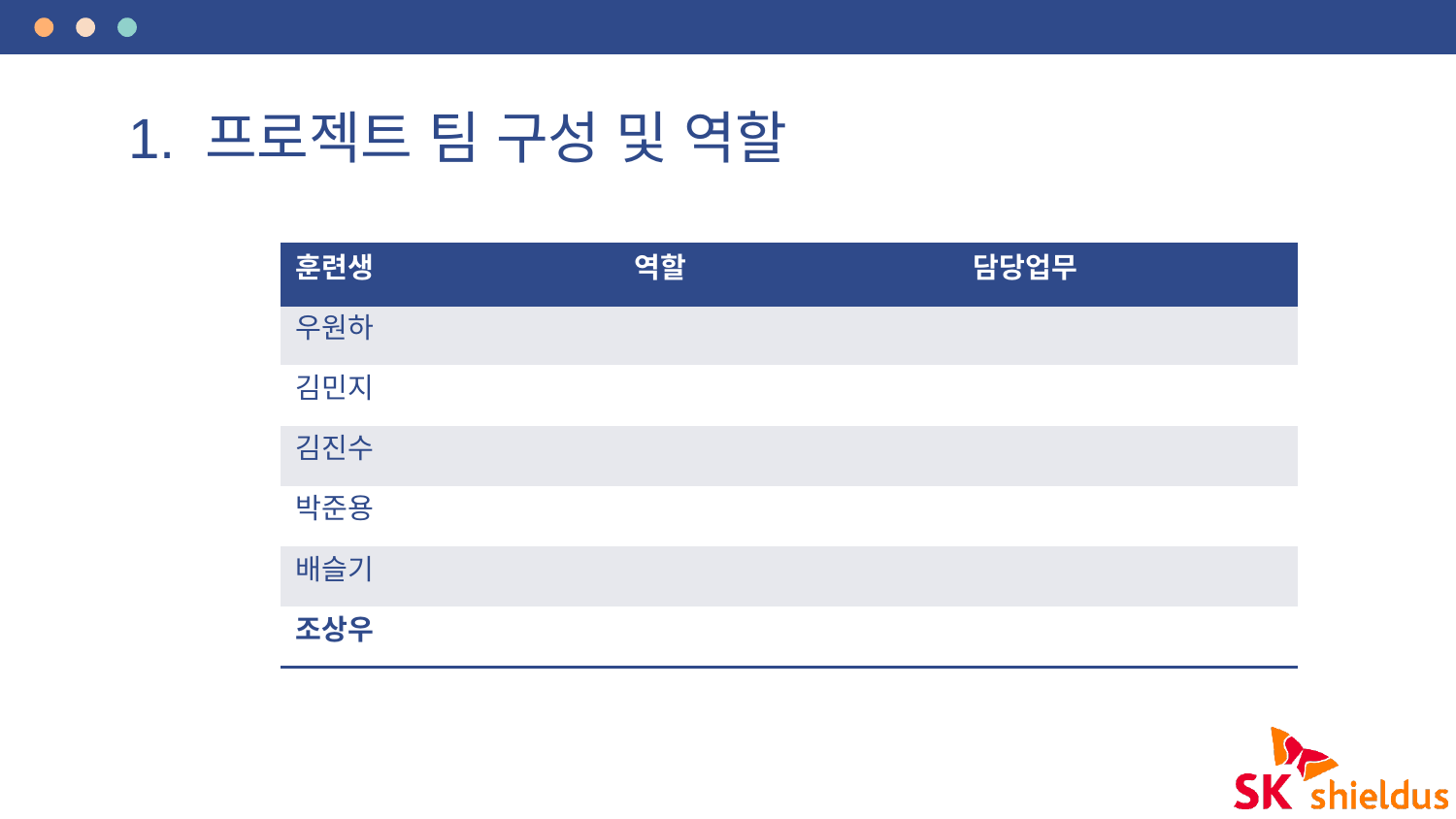

# 1. 프로젝트 팀 구성 및 역할
| 훈련생 | 역할 | 담당업무 |
| --- | --- | --- |
| 우원하 |  |  |
| 김민지 |  |  |
| 김진수 |  |  |
| 박준용 |  |  |
| 배슬기 |  |  |
| 조상우 |  |  |